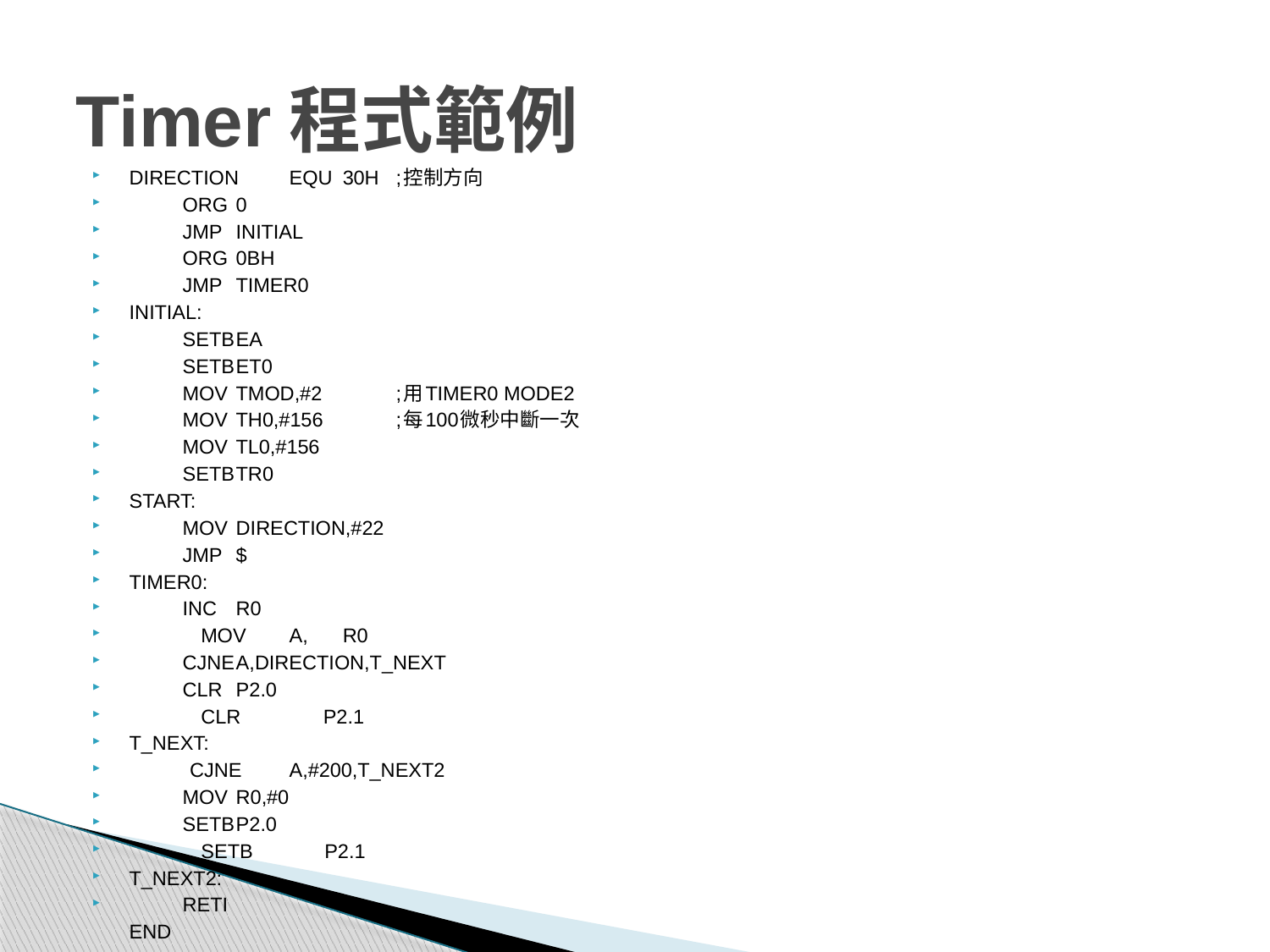

# Timer程式範例
DIRECTION	EQU	30H		;控制方向
	ORG	0
	JMP	INITIAL
	ORG	0BH
	JMP	TIMER0
INITIAL:
	SETB	EA
	SETB	ET0
	MOV	TMOD,#2			;用TIMER0 MODE2
	MOV	TH0,#156			;每100微秒中斷一次
	MOV	TL0,#156
	SETB	TR0
START:
	MOV	DIRECTION,#22
	JMP 	$
TIMER0:
	INC	R0
             MOV	A,	R0
	CJNE	A,DIRECTION,T_NEXT
	CLR	P2.0
             CLR               P2.1
T_NEXT:
           CJNE	A,#200,T_NEXT2
	MOV	R0,#0
	SETB	P2.0
             SETB             P2.1
T_NEXT2:
	RETI
		END